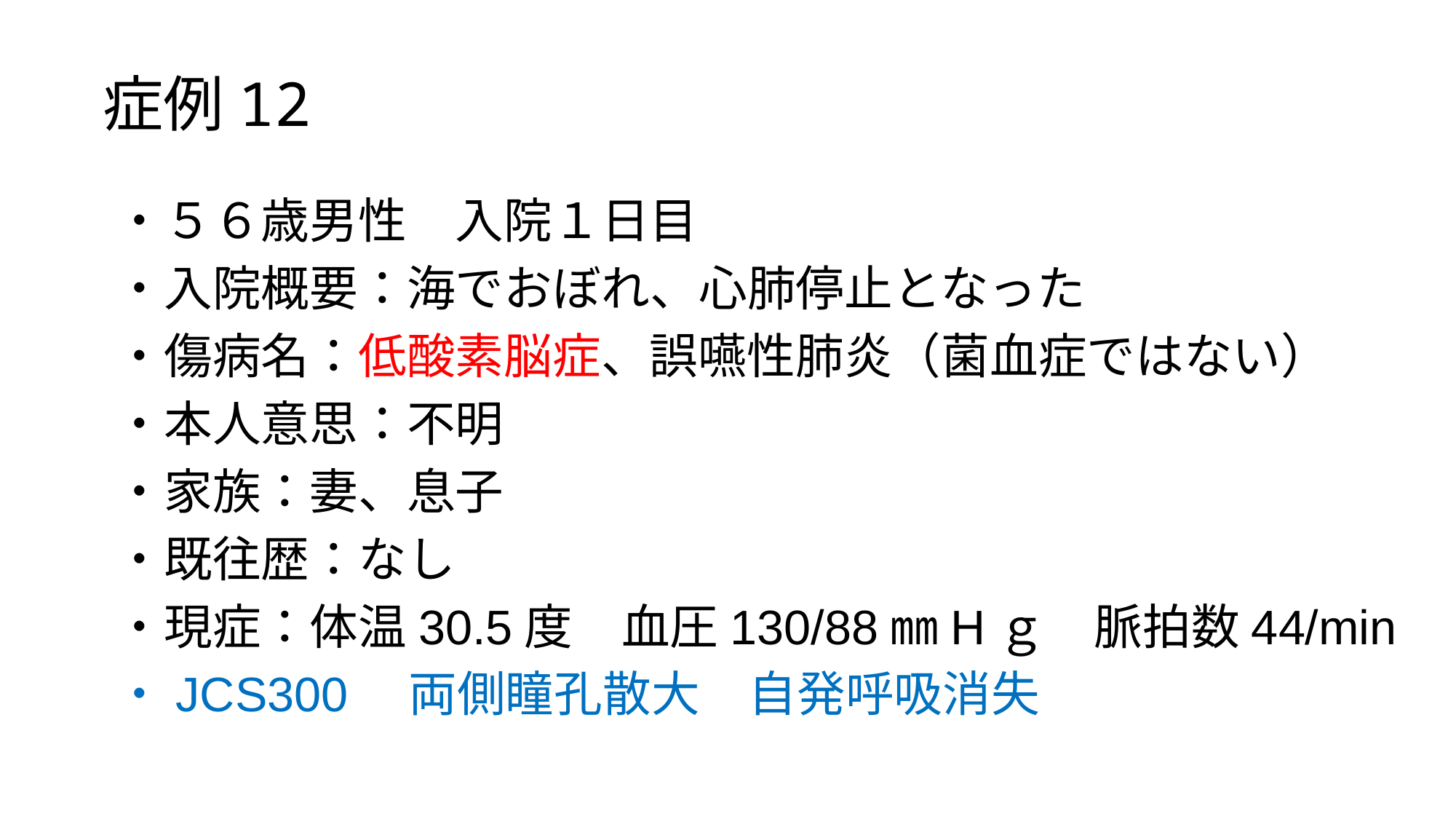

# 症例12
・５６歳男性　入院１日目
・入院概要：海でおぼれ、心肺停止となった
・傷病名：低酸素脳症、誤嚥性肺炎（菌血症ではない）
・本人意思：不明
・家族：妻、息子
・既往歴：なし
・現症：体温30.5度　血圧130/88㎜Hｇ　脈拍数44/min
・JCS300　両側瞳孔散大　自発呼吸消失